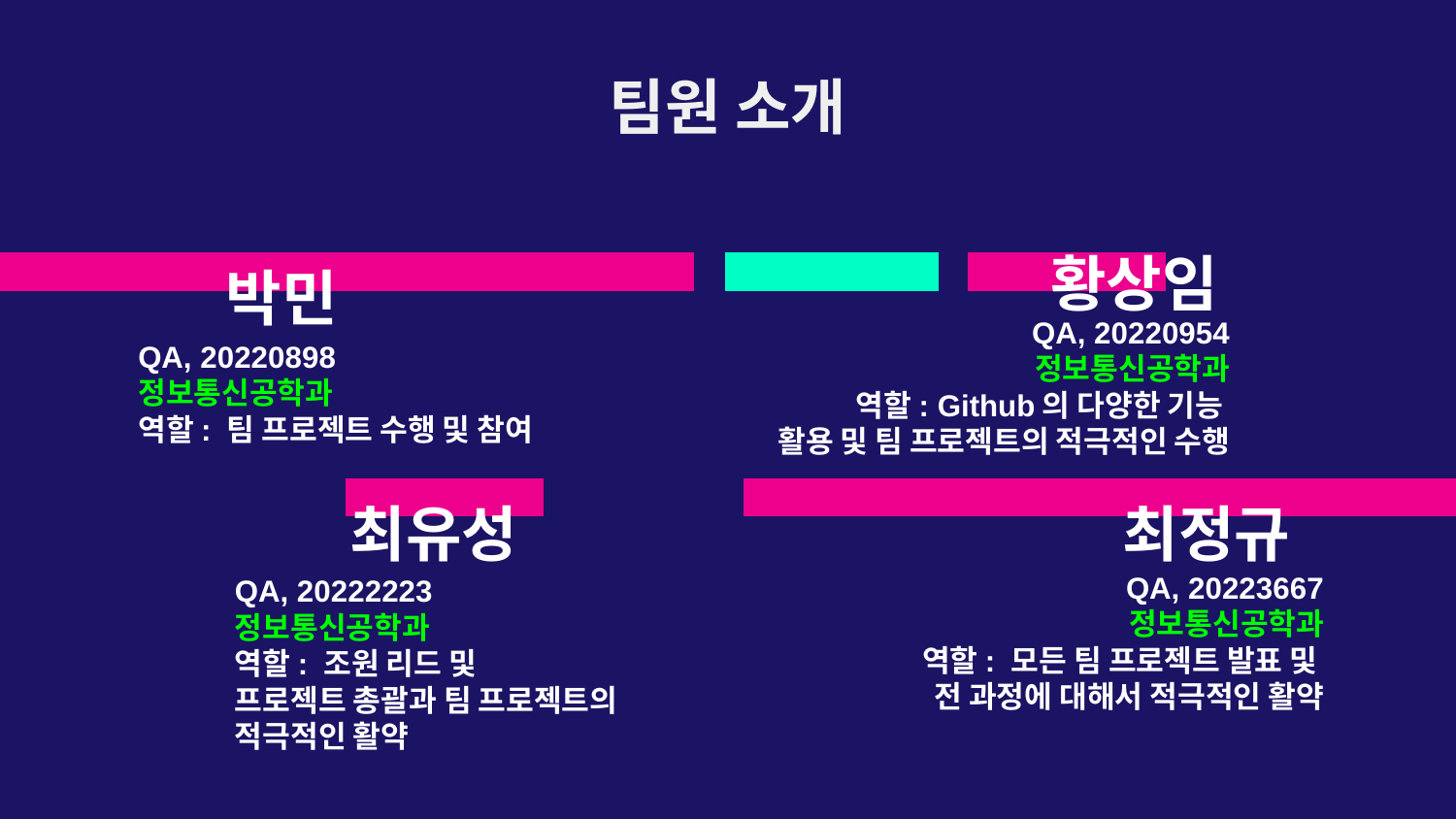

팀원 소개
황상임
# 박민
QA, 20220954
정보통신공학과
역할: Github의 다양한 기능
활용 및 팀 프로젝트의 적극적인 수행

QA, 20220898
정보통신공학과
역할: 팀 프로젝트 수행 및 참여
최정규
최유성
QA, 20223667
정보통신공학과
역할: 모든 팀 프로젝트 발표 및
전 과정에 대해서 적극적인 활약

QA, 20222223
정보통신공학과
역할: 조원 리드 및
프로젝트 총괄과 팀 프로젝트의
적극적인 활약